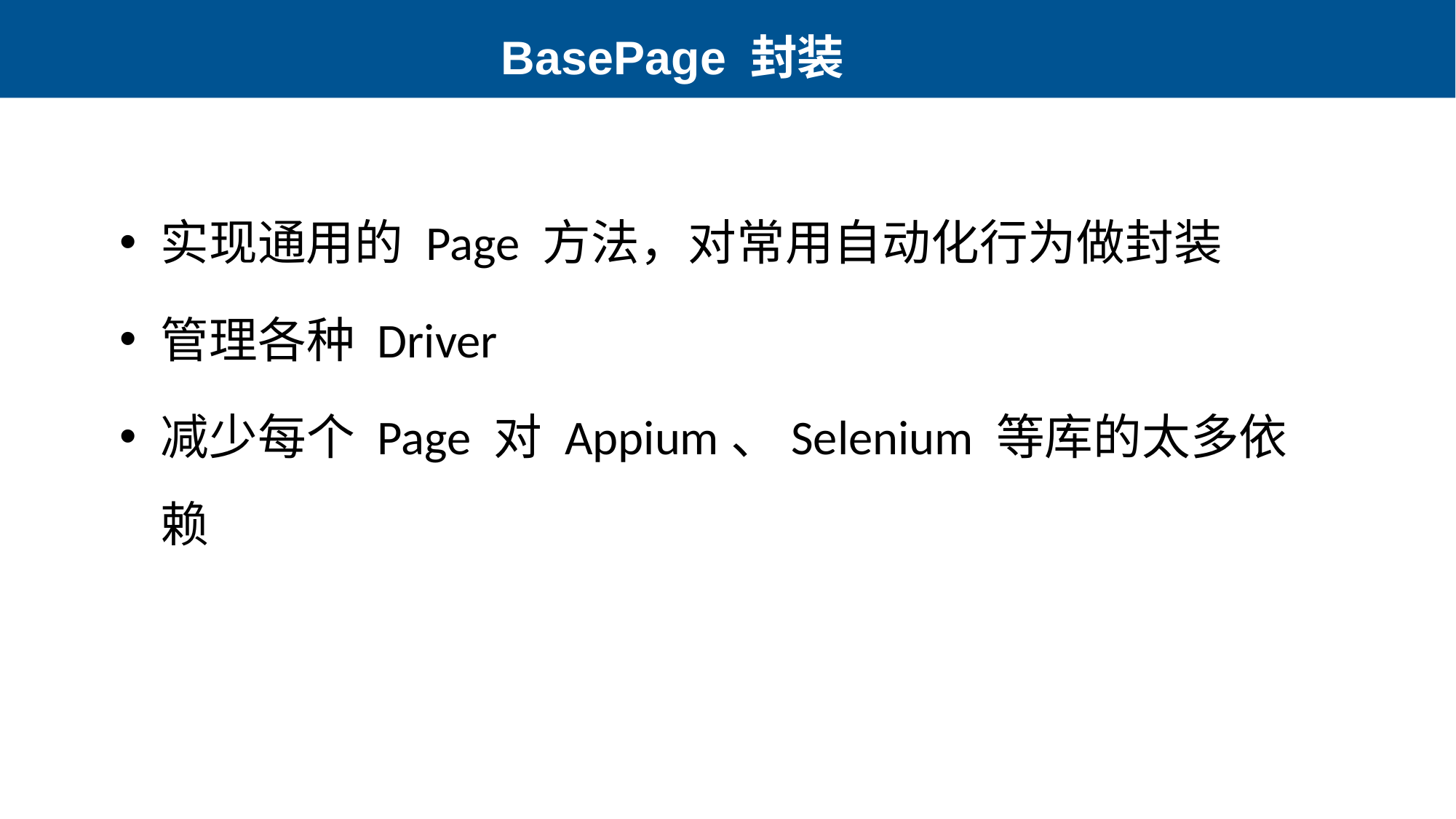

BasePage 封装
实现通用的 Page 方法，对常用自动化行为做封装
管理各种 Driver
减少每个 Page 对 Appium、Selenium 等库的太多依赖